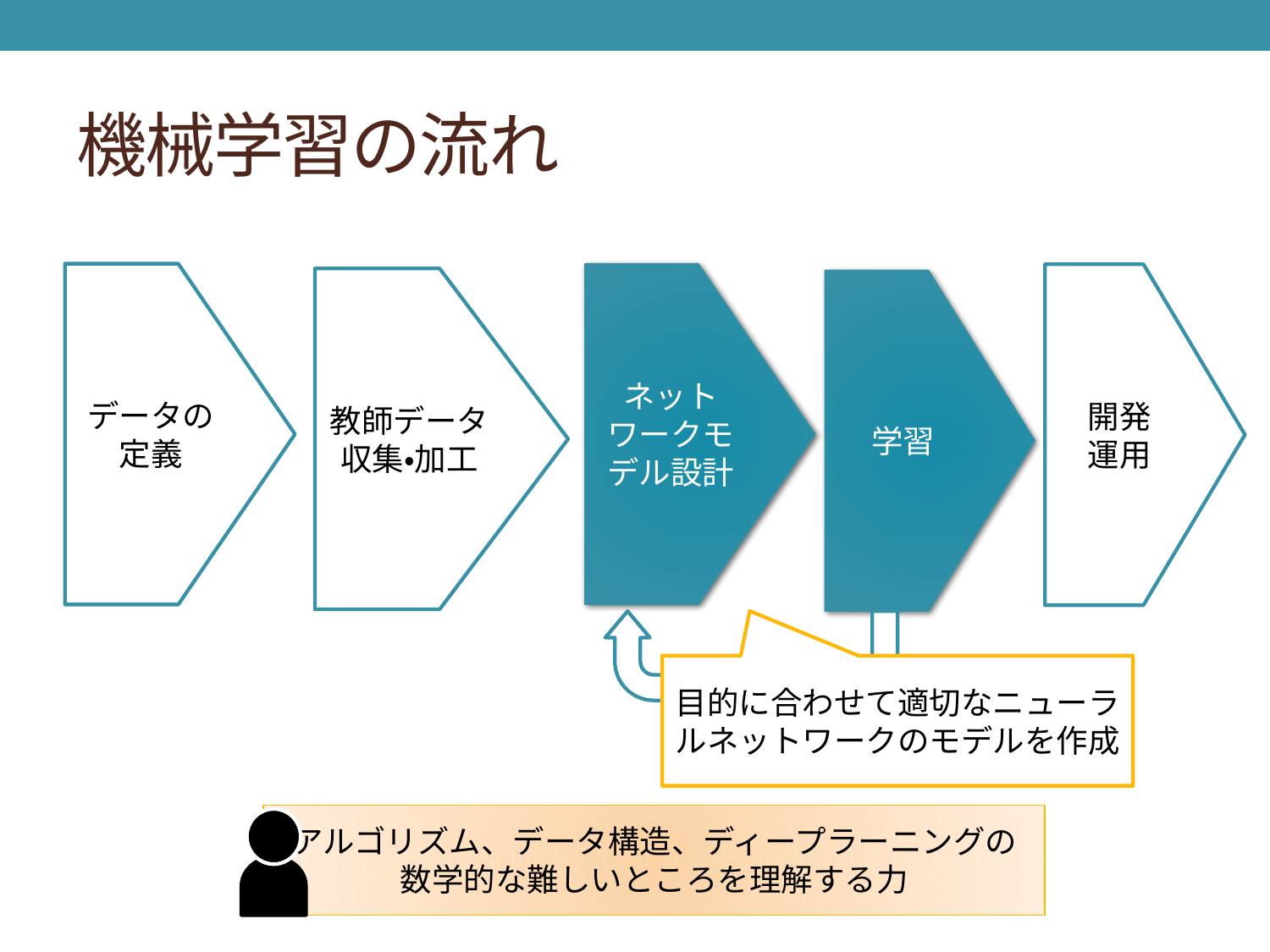

# 機械学習の流れ
データの定義
ネットワークモデル設計
開発
運用
教師データ
収集・加工
学習

目的に合わせて適切なニューラルネットワークのモデルを作成
アルゴリズム、データ構造、ディープラーニングの
数学的な難しいところを理解する力